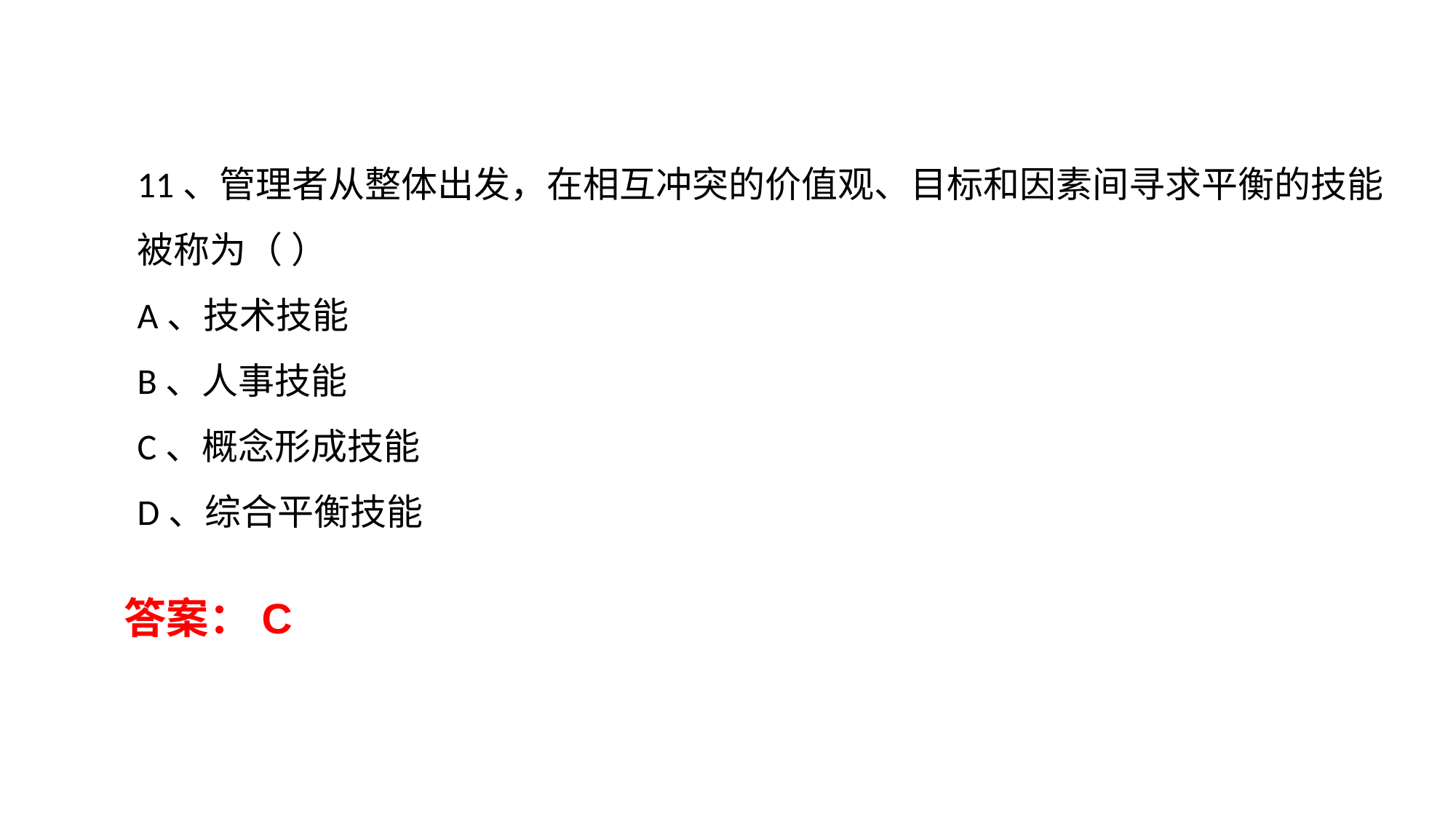

11、管理者从整体出发，在相互冲突的价值观、目标和因素间寻求平衡的技能被称为（ ）
A、技术技能
B、人事技能
C、概念形成技能
D、综合平衡技能

答案：C